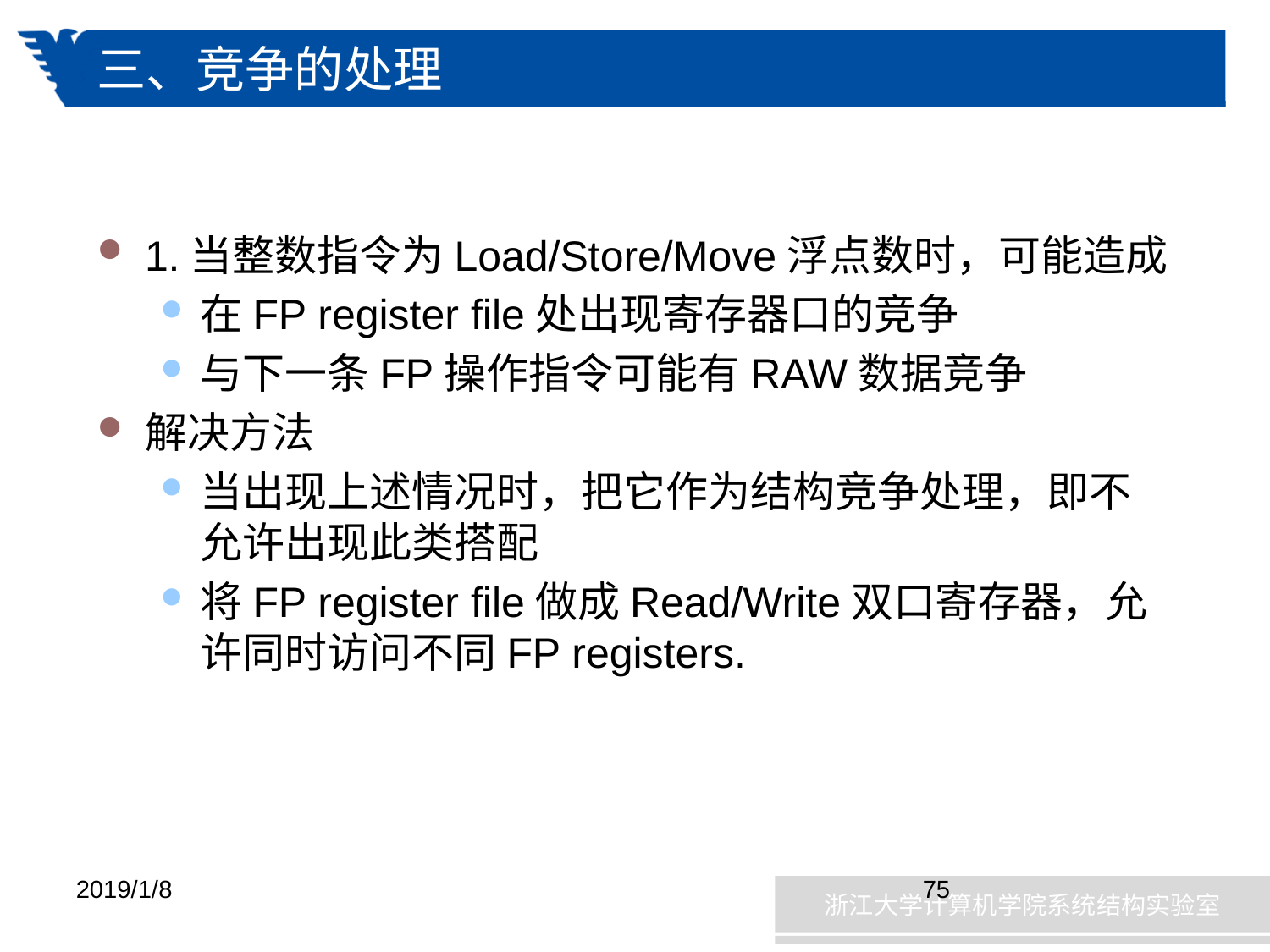

# 三、竞争的处理
1.当整数指令为Load/Store/Move浮点数时，可能造成
在FP register file处出现寄存器口的竞争
与下一条FP操作指令可能有RAW数据竞争
解决方法
当出现上述情况时，把它作为结构竞争处理，即不允许出现此类搭配
将FP register file做成Read/Write双口寄存器，允许同时访问不同FP registers.
2019/1/8
75